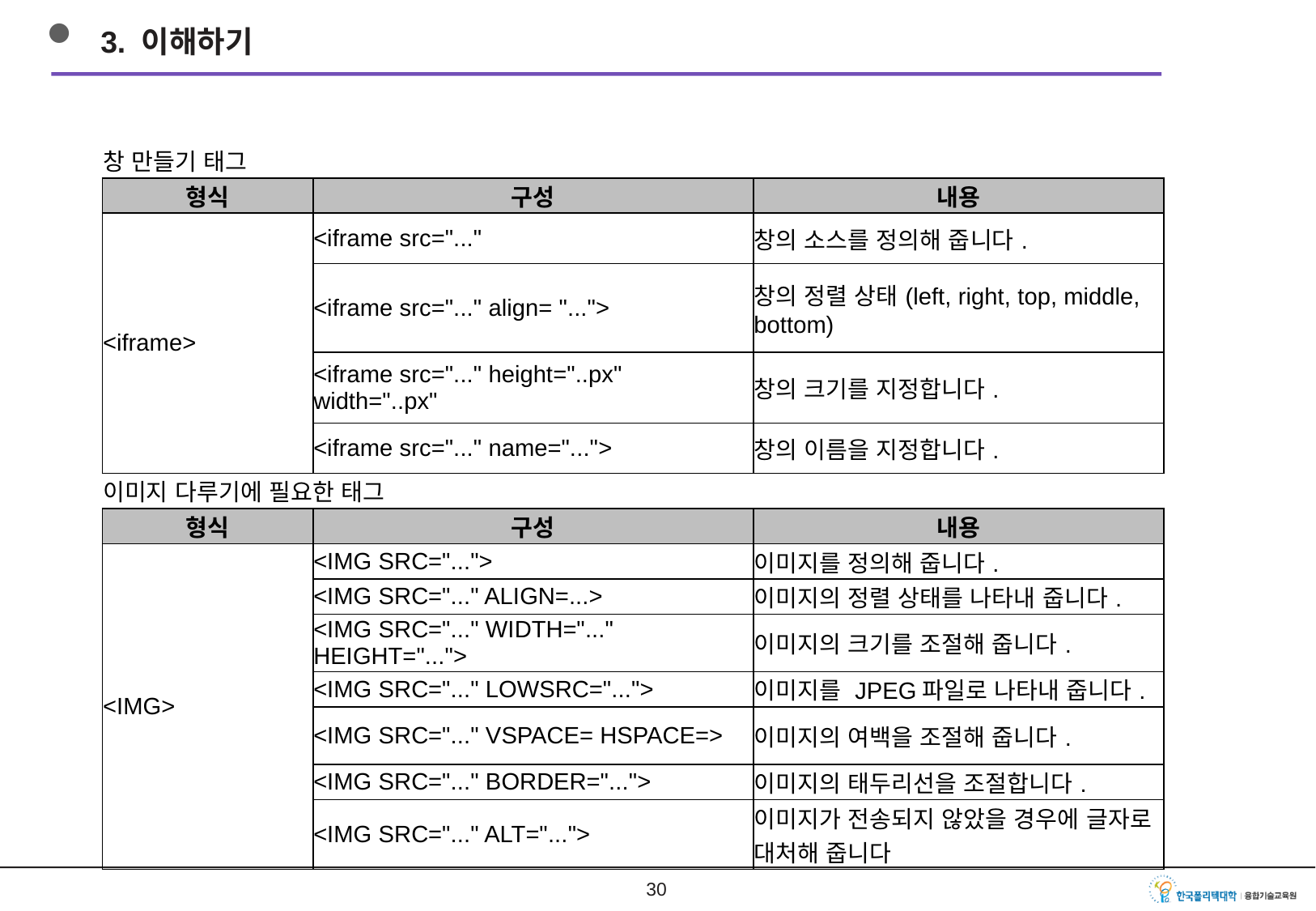

3. 이해하기
| 창 만들기 태그 |  |  |
| --- | --- | --- |
| 형식 | 구성 | 내용 |
| <iframe> | <iframe src="..." | 창의 소스를 정의해 줍니다. |
|  | <iframe src="..." align= "..."> | 창의 정렬 상태(left, right, top, middle, bottom) |
|  | <iframe src="..." height="..px" width="..px" | 창의 크기를 지정합니다. |
|  | <iframe src="..." name="..."> | 창의 이름을 지정합니다. |
| 이미지 다루기에 필요한 태그 |  |  |
| 형식 | 구성 | 내용 |
| <IMG> | <IMG SRC="..."> | 이미지를 정의해 줍니다. |
|  | <IMG SRC="..." ALIGN=...> | 이미지의 정렬 상태를 나타내 줍니다. |
|  | <IMG SRC="..." WIDTH="..." HEIGHT="..."> | 이미지의 크기를 조절해 줍니다. |
|  | <IMG SRC="..." LOWSRC="..."> | 이미지를 JPEG파일로 나타내 줍니다. |
|  | <IMG SRC="..." VSPACE= HSPACE=> | 이미지의 여백을 조절해 줍니다. |
|  | <IMG SRC="..." BORDER="..."> | 이미지의 태두리선을 조절합니다. |
|  | <IMG SRC="..." ALT="..."> | 이미지가 전송되지 않았을 경우에 글자로 대처해 줍니다 |

30